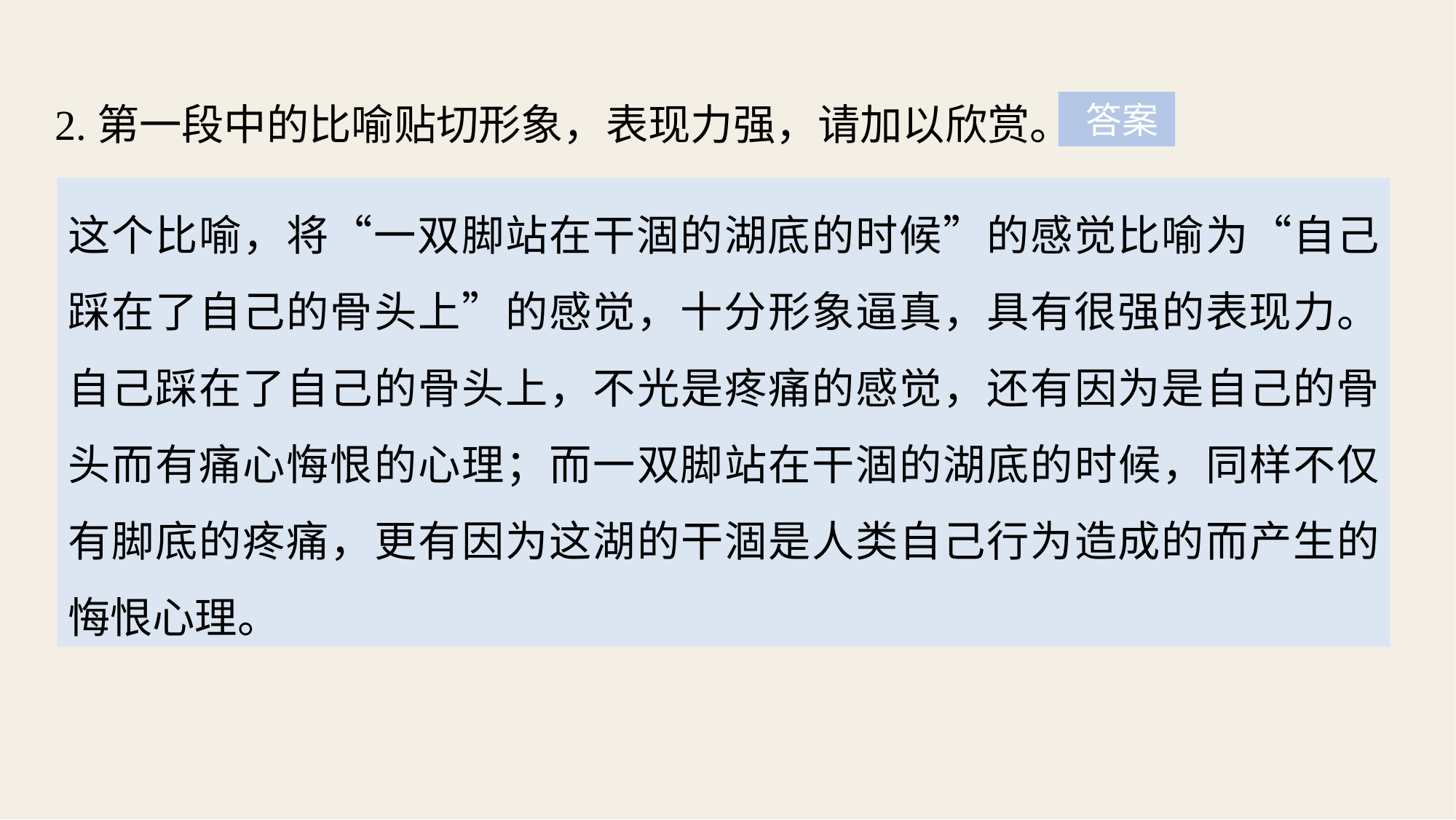

2.第一段中的比喻贴切形象，表现力强，请加以欣赏。
 答案
这个比喻，将“一双脚站在干涸的湖底的时候”的感觉比喻为“自己踩在了自己的骨头上”的感觉，十分形象逼真，具有很强的表现力。自己踩在了自己的骨头上，不光是疼痛的感觉，还有因为是自己的骨头而有痛心悔恨的心理；而一双脚站在干涸的湖底的时候，同样不仅有脚底的疼痛，更有因为这湖的干涸是人类自己行为造成的而产生的悔恨心理。